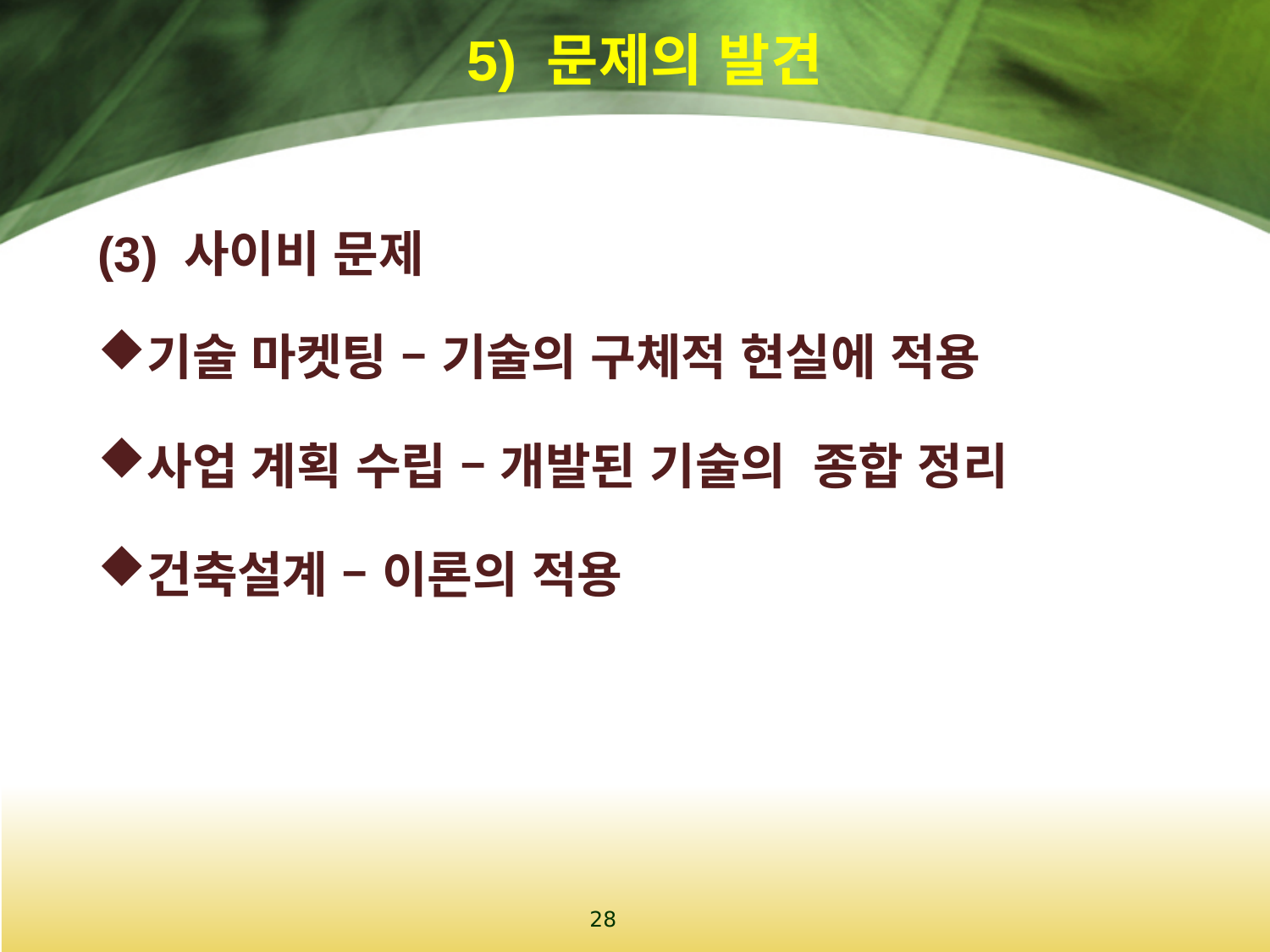

# 5) 문제의 발견
(3) 사이비 문제

기술 마켓팅 – 기술의 구체적 현실에 적용

사업 계획 수립 – 개발된 기술의  종합 정리

건축설계 – 이론의 적용

28